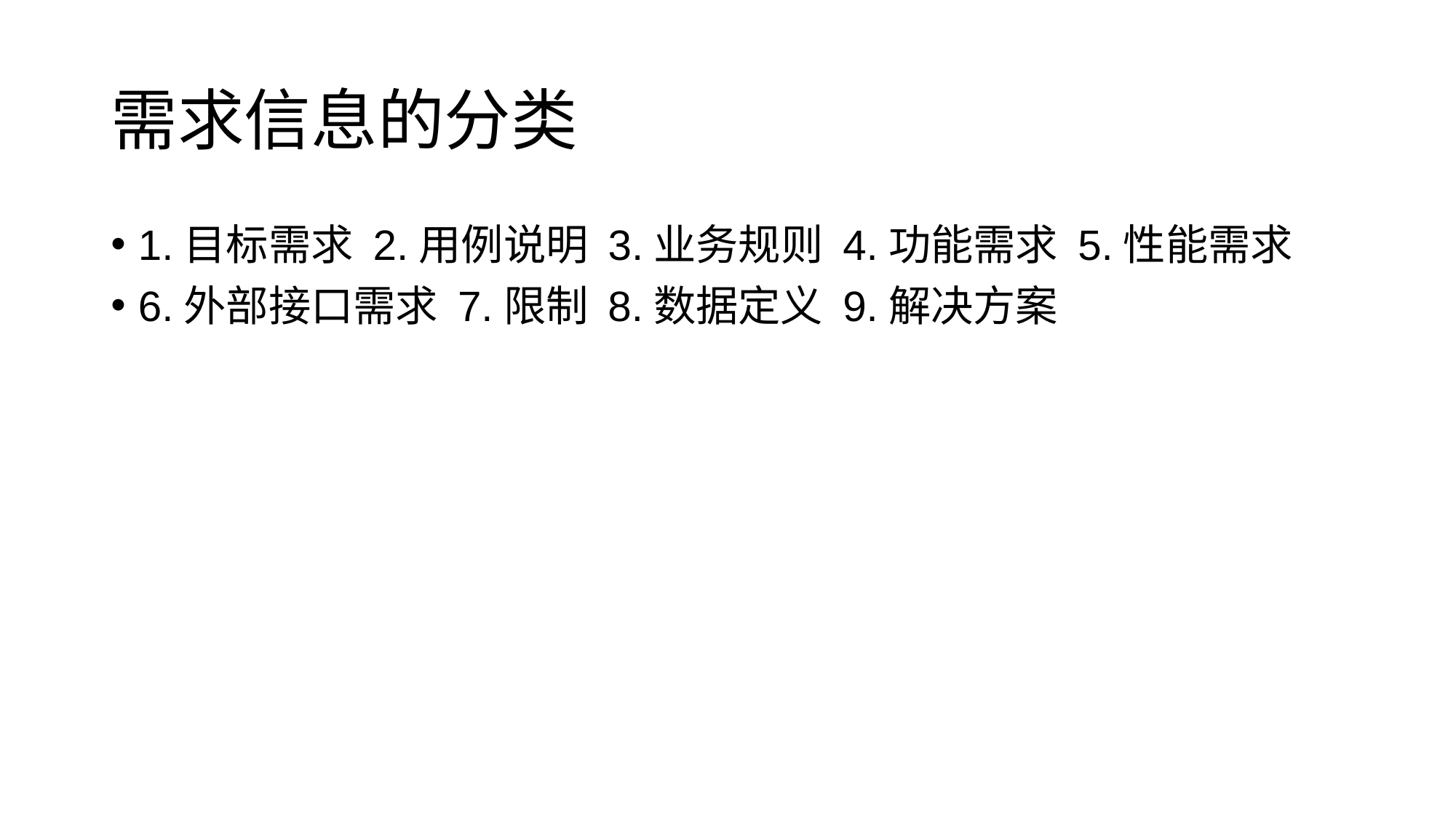

# 需求信息的分类
1.目标需求 2.用例说明 3.业务规则 4.功能需求 5.性能需求
6.外部接口需求 7.限制 8.数据定义 9.解决方案